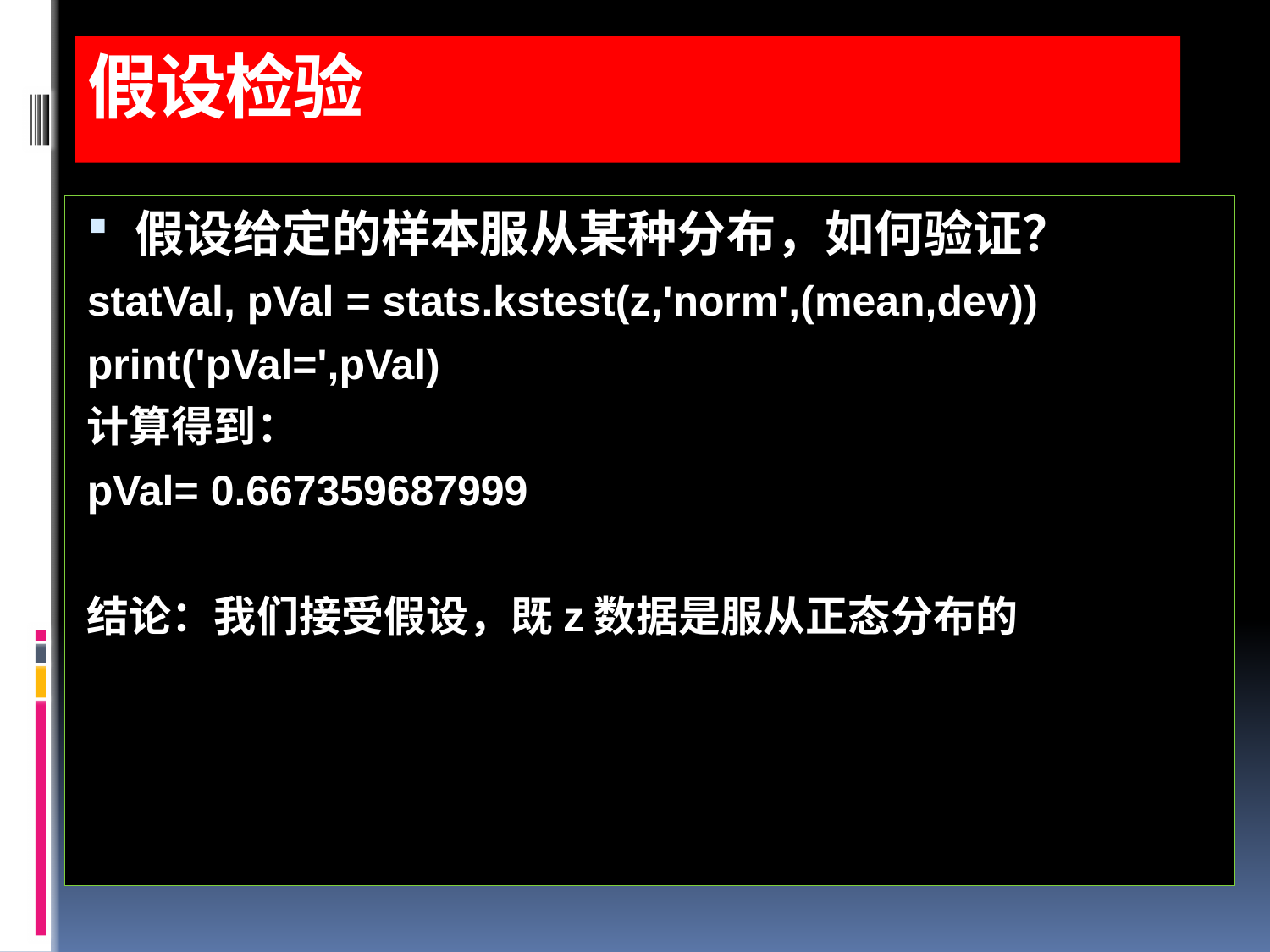

# 假设检验
假设给定的样本服从某种分布，如何验证？
statVal, pVal = stats.kstest(z,'norm',(mean,dev))
print('pVal=',pVal)
计算得到：
pVal= 0.667359687999

结论：我们接受假设，既z数据是服从正态分布的